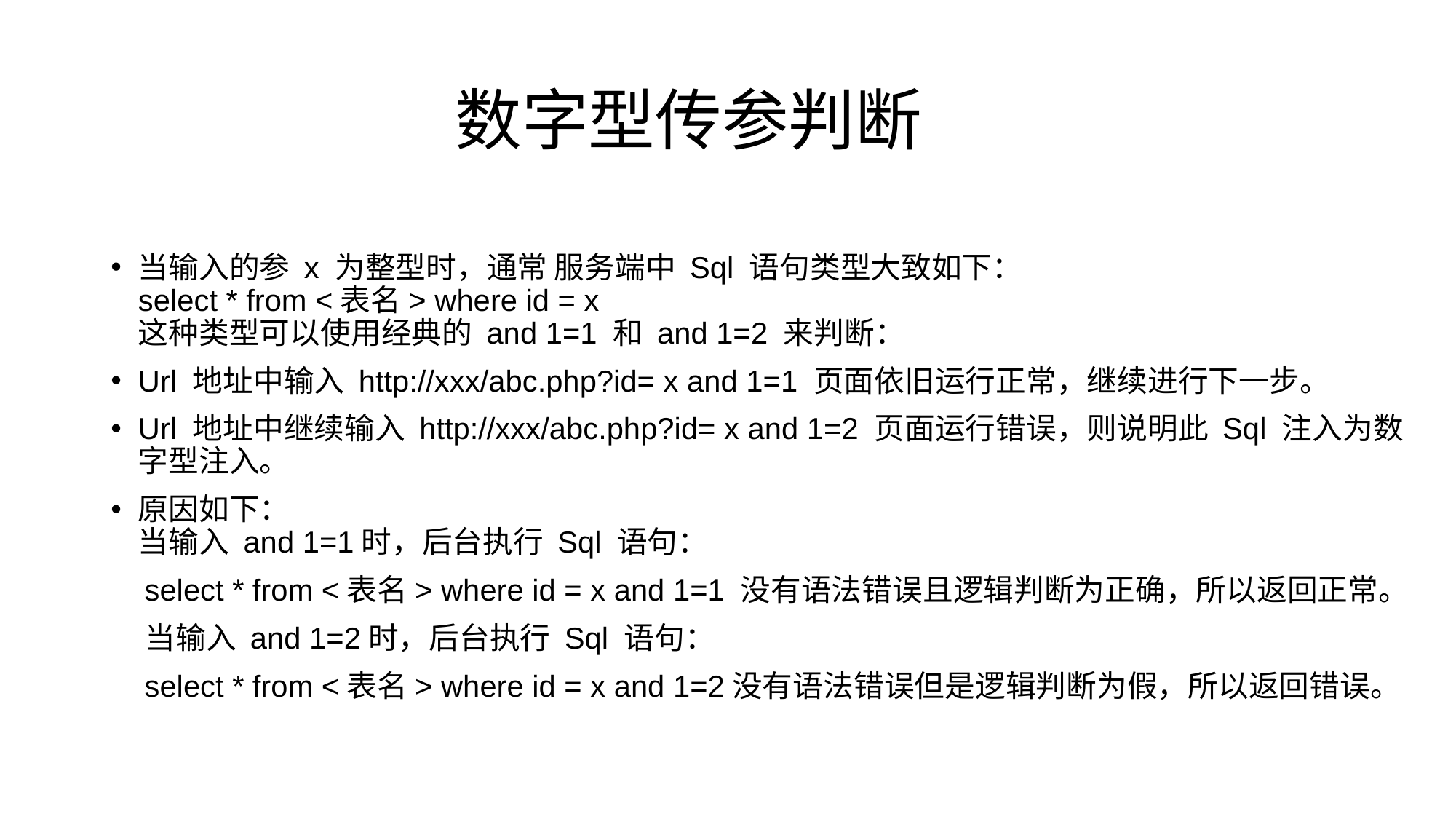

# 数字型传参判断
当输入的参 x 为整型时，通常 服务端中 Sql 语句类型大致如下：
select * from <表名> where id = x
这种类型可以使用经典的 and 1=1 和 and 1=2 来判断：
Url 地址中输入 http://xxx/abc.php?id= x and 1=1 页面依旧运行正常，继续进行下一步。
Url 地址中继续输入 http://xxx/abc.php?id= x and 1=2 页面运行错误，则说明此 Sql 注入为数字型注入。
原因如下：
当输入 and 1=1时，后台执行 Sql 语句：
    select * from <表名> where id = x and 1=1 没有语法错误且逻辑判断为正确，所以返回正常。
    当输入 and 1=2时，后台执行 Sql 语句：
    select * from <表名> where id = x and 1=2没有语法错误但是逻辑判断为假，所以返回错误。